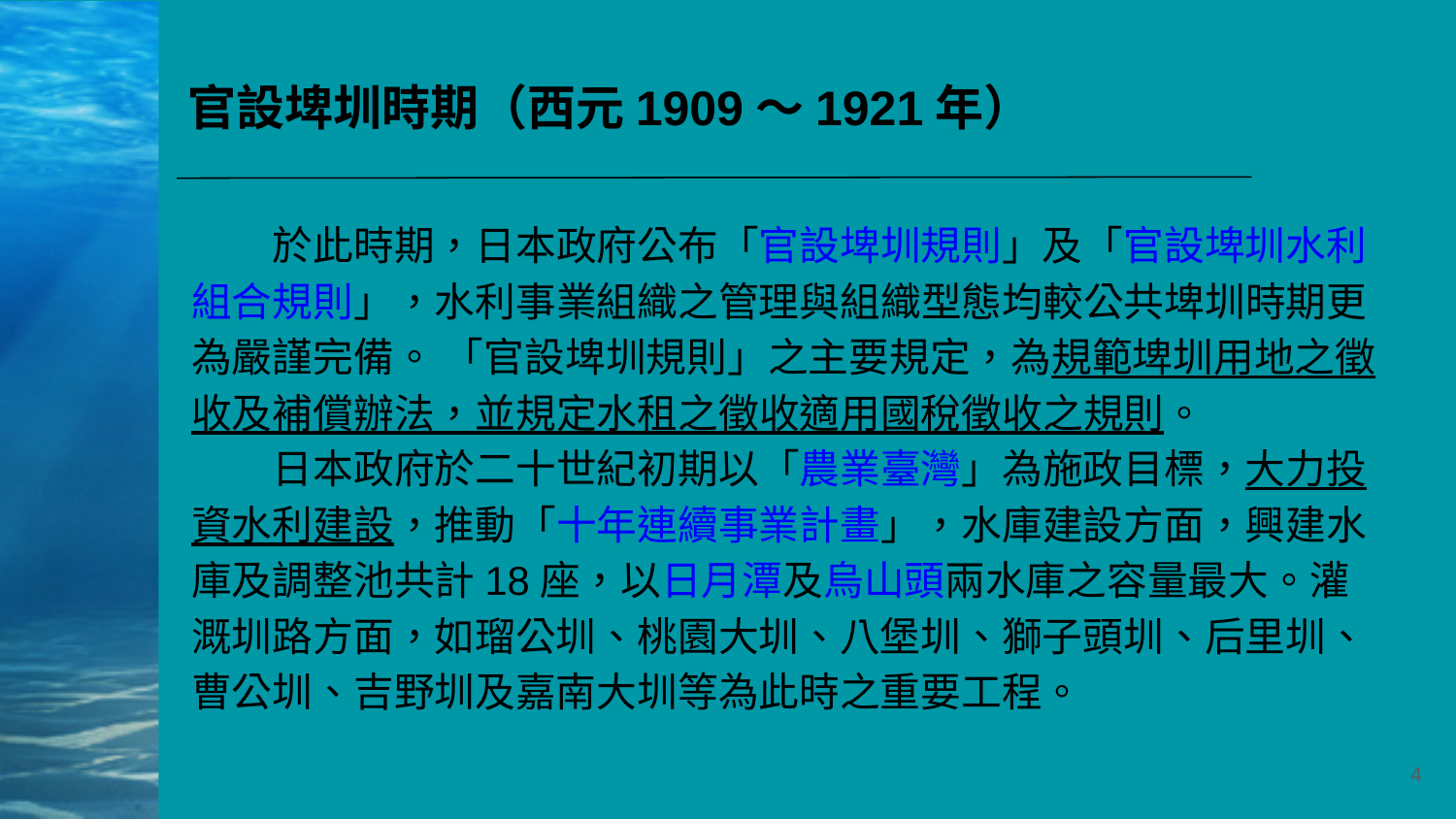

# 官設埤圳時期（西元1909～1921年）
　　於此時期，日本政府公布「官設埤圳規則」及「官設埤圳水利組合規則」，水利事業組織之管理與組織型態均較公共埤圳時期更為嚴謹完備。 「官設埤圳規則」之主要規定，為規範埤圳用地之徵收及補償辦法，並規定水租之徵收適用國稅徵收之規則。
　　日本政府於二十世紀初期以「農業臺灣」為施政目標，大力投資水利建設，推動「十年連續事業計畫」，水庫建設方面，興建水庫及調整池共計18座，以日月潭及烏山頭兩水庫之容量最大。灌溉圳路方面，如瑠公圳、桃園大圳、八堡圳、獅子頭圳、后里圳、曹公圳、吉野圳及嘉南大圳等為此時之重要工程。